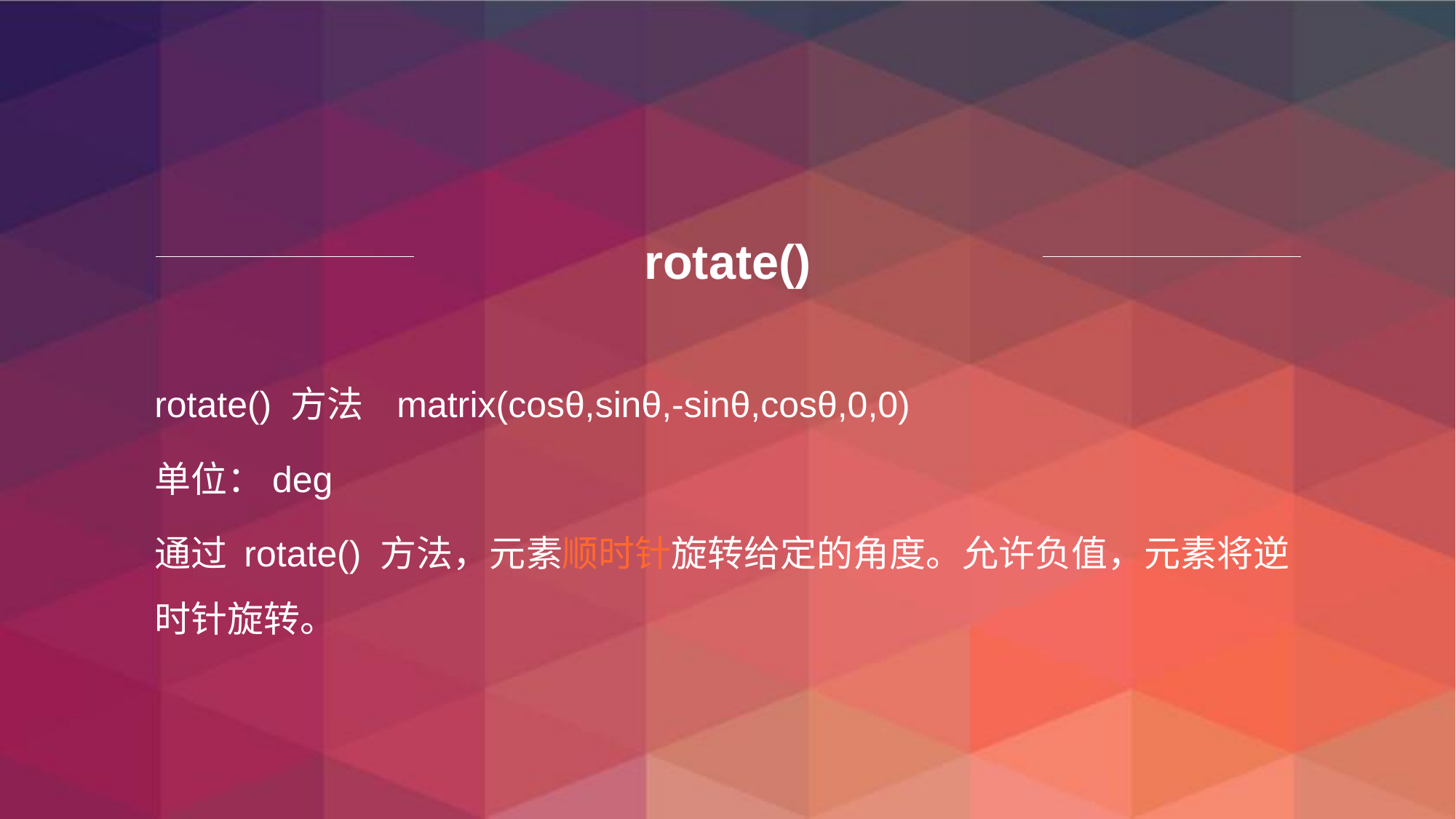

# rotate()
rotate() 方法   matrix(cosθ,sinθ,-sinθ,cosθ,0,0)
单位：deg
通过 rotate() 方法，元素顺时针旋转给定的角度。允许负值，元素将逆时针旋转。